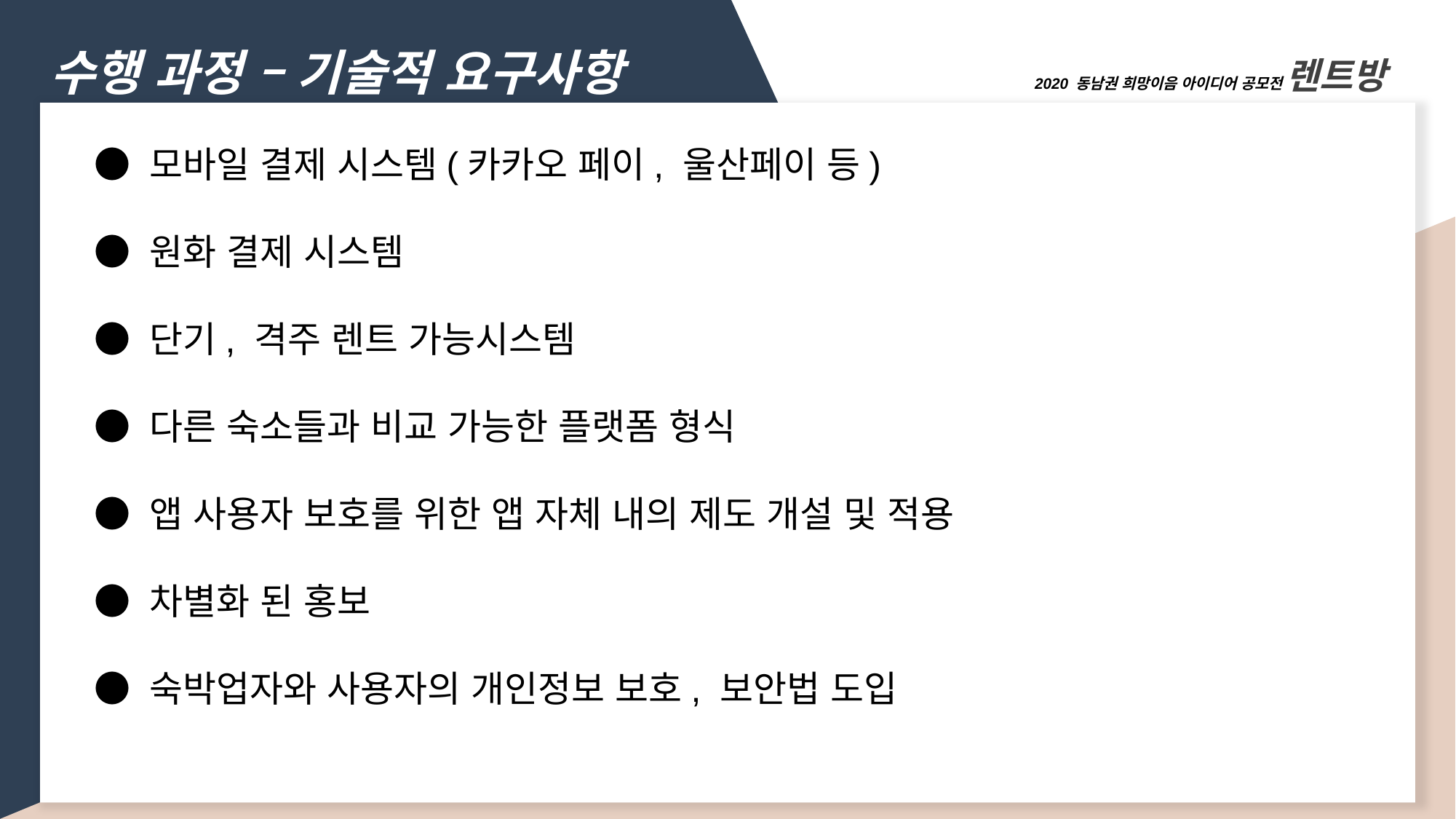

수행 과정 – 기술적 요구사항

2020 동남권 희망이음 아이디어 공모전 렌트방
● 모바일 결제 시스템(카카오 페이, 울산페이 등)

● 원화 결제 시스템

● 단기, 격주 렌트 가능시스템

● 다른 숙소들과 비교 가능한 플랫폼 형식

● 앱 사용자 보호를 위한 앱 자체 내의 제도 개설 및 적용

● 차별화 된 홍보

● 숙박업자와 사용자의 개인정보 보호, 보안법 도입